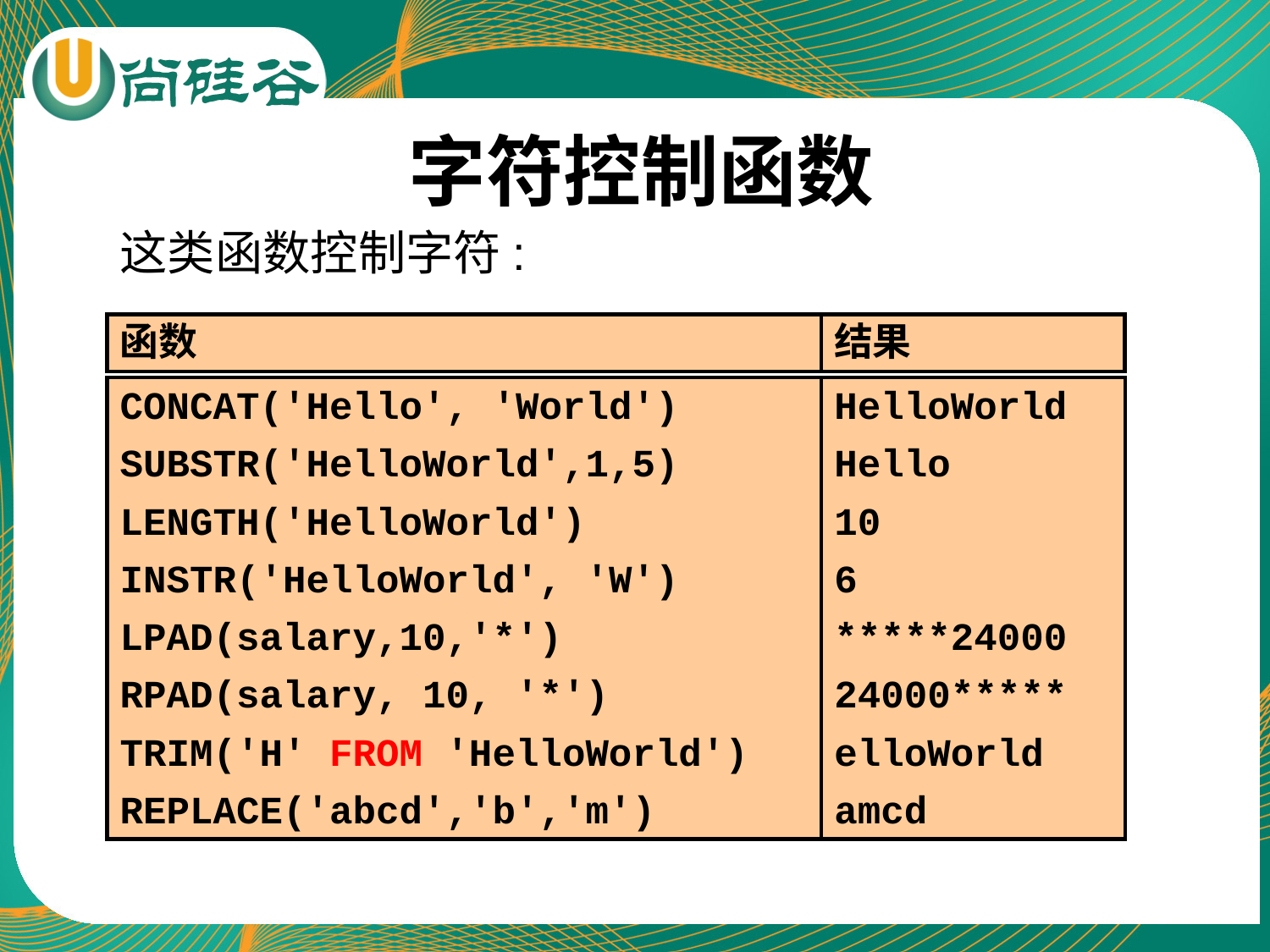

# 字符控制函数
这类函数控制字符:

函数
结果
CONCAT('Hello', 'World')
SUBSTR('HelloWorld',1,5)
LENGTH('HelloWorld')
INSTR('HelloWorld', 'W')
LPAD(salary,10,'*')
RPAD(salary, 10, '*')
TRIM('H' FROM 'HelloWorld')
REPLACE('abcd','b','m')
HelloWorld
Hello
10
6
*****24000
24000*****
elloWorld
amcd